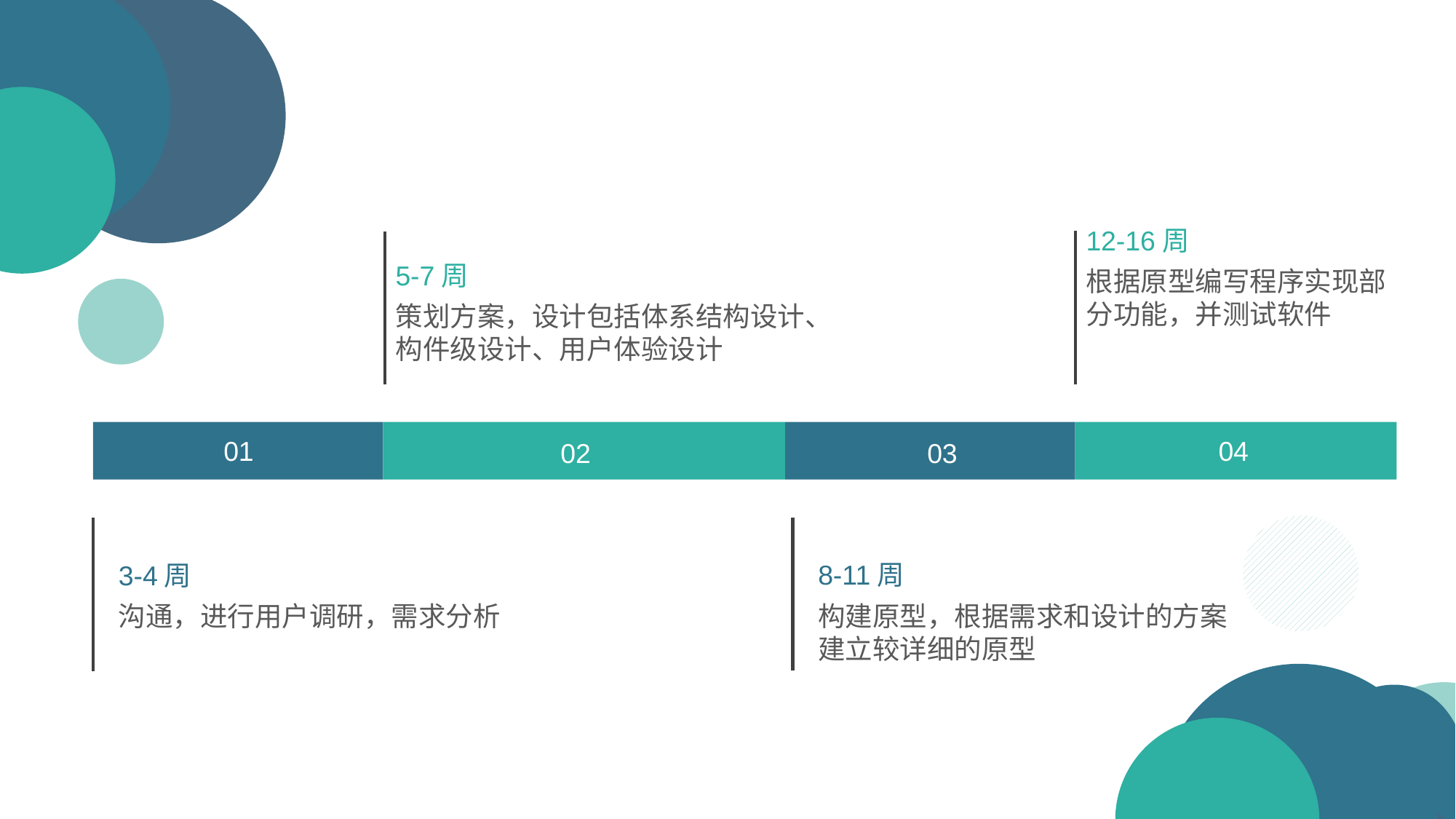

12-16周
5-7周
根据原型编写程序实现部分功能，并测试软件
策划方案，设计包括体系结构设计、构件级设计、用户体验设计

01

02

03

04
8-11周
3-4周
构建原型，根据需求和设计的方案建立较详细的原型
沟通，进行用户调研，需求分析